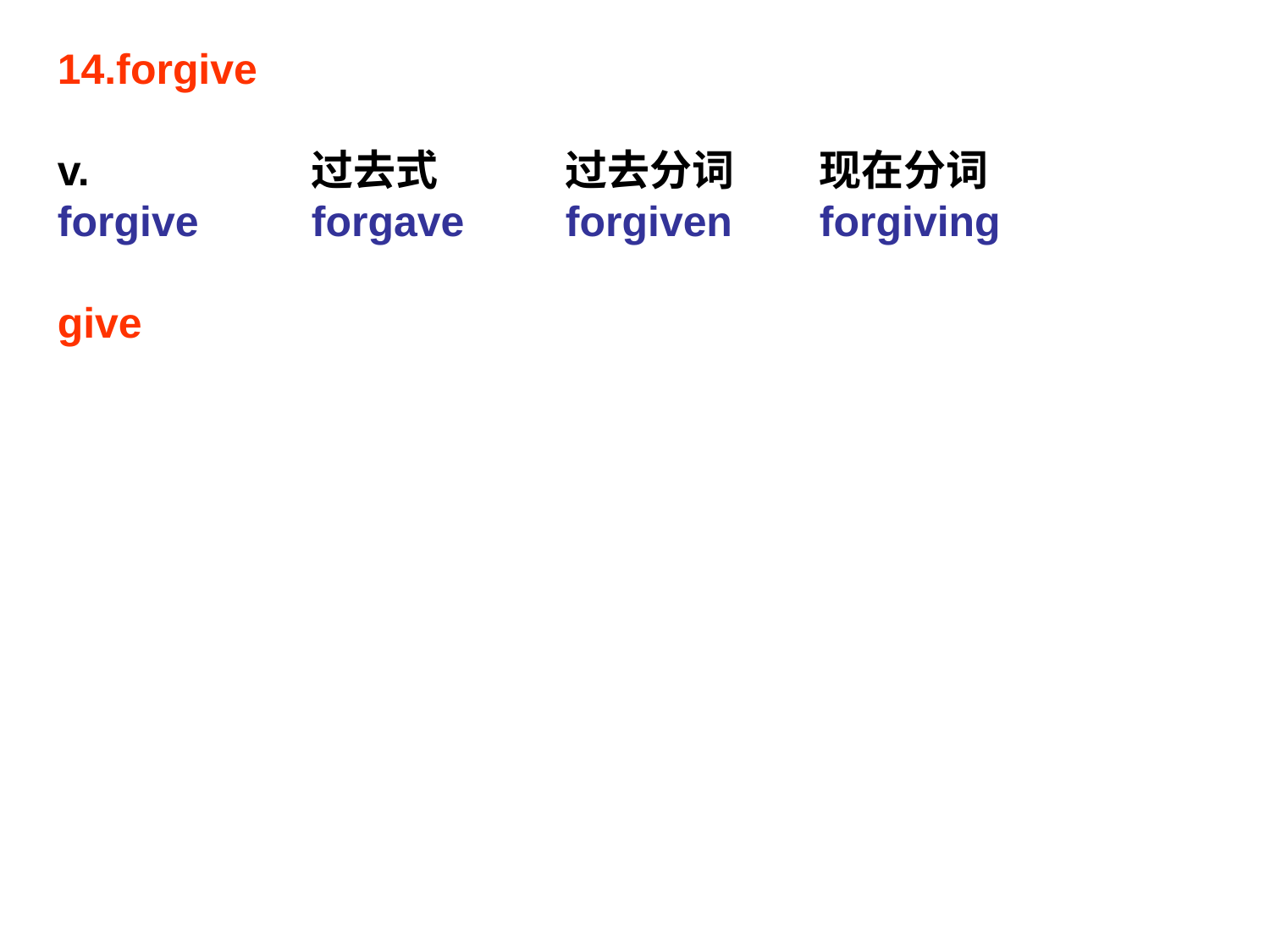

14.forgive

v.		过去式	过去分词	现在分词
forgive	forgave	forgiven	forgiving

give